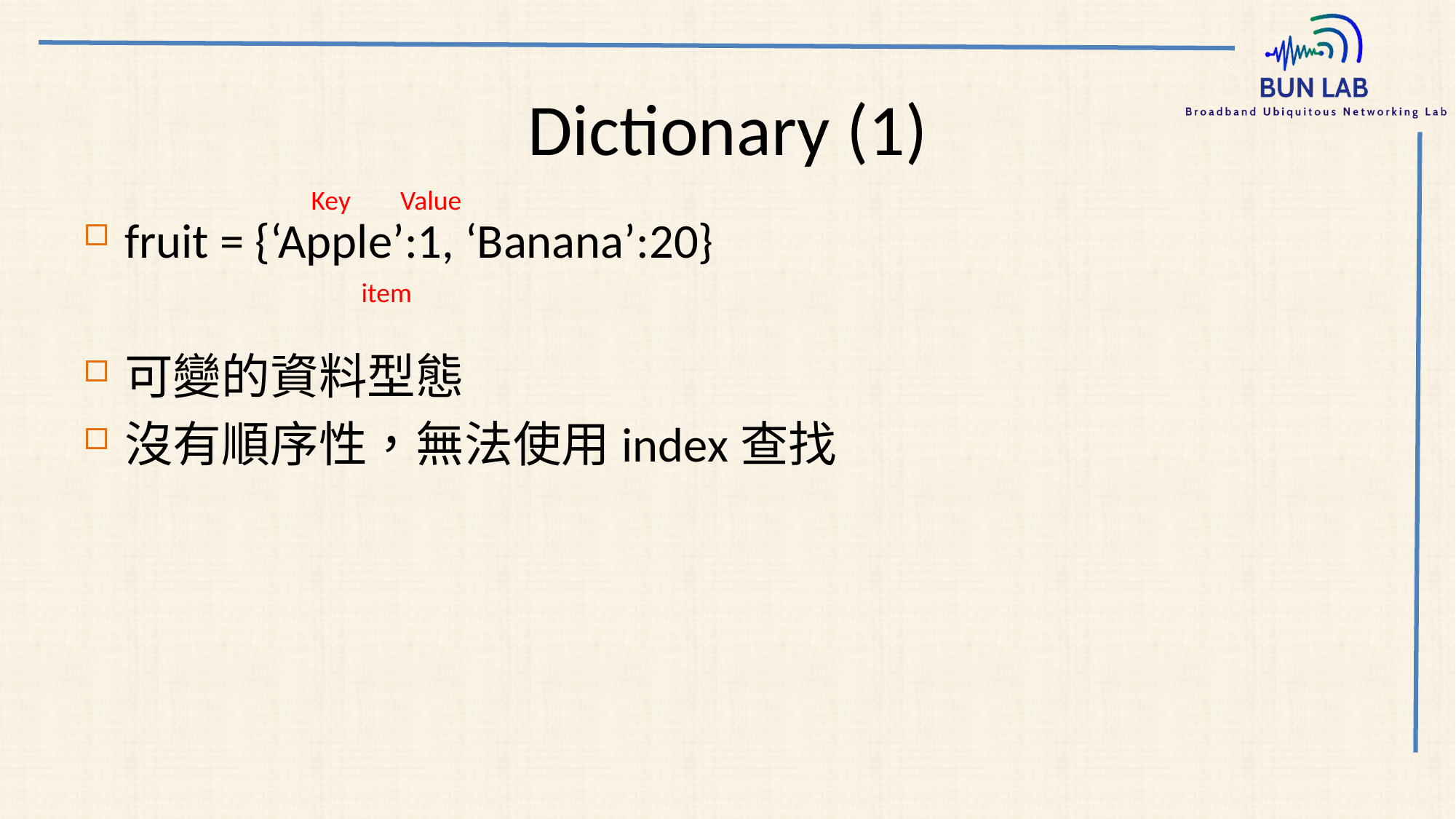

# Dictionary (1)
Key
Value
fruit = {‘Apple’:1, ‘Banana’:20}

可變的資料型態
沒有順序性，無法使用index查找

item